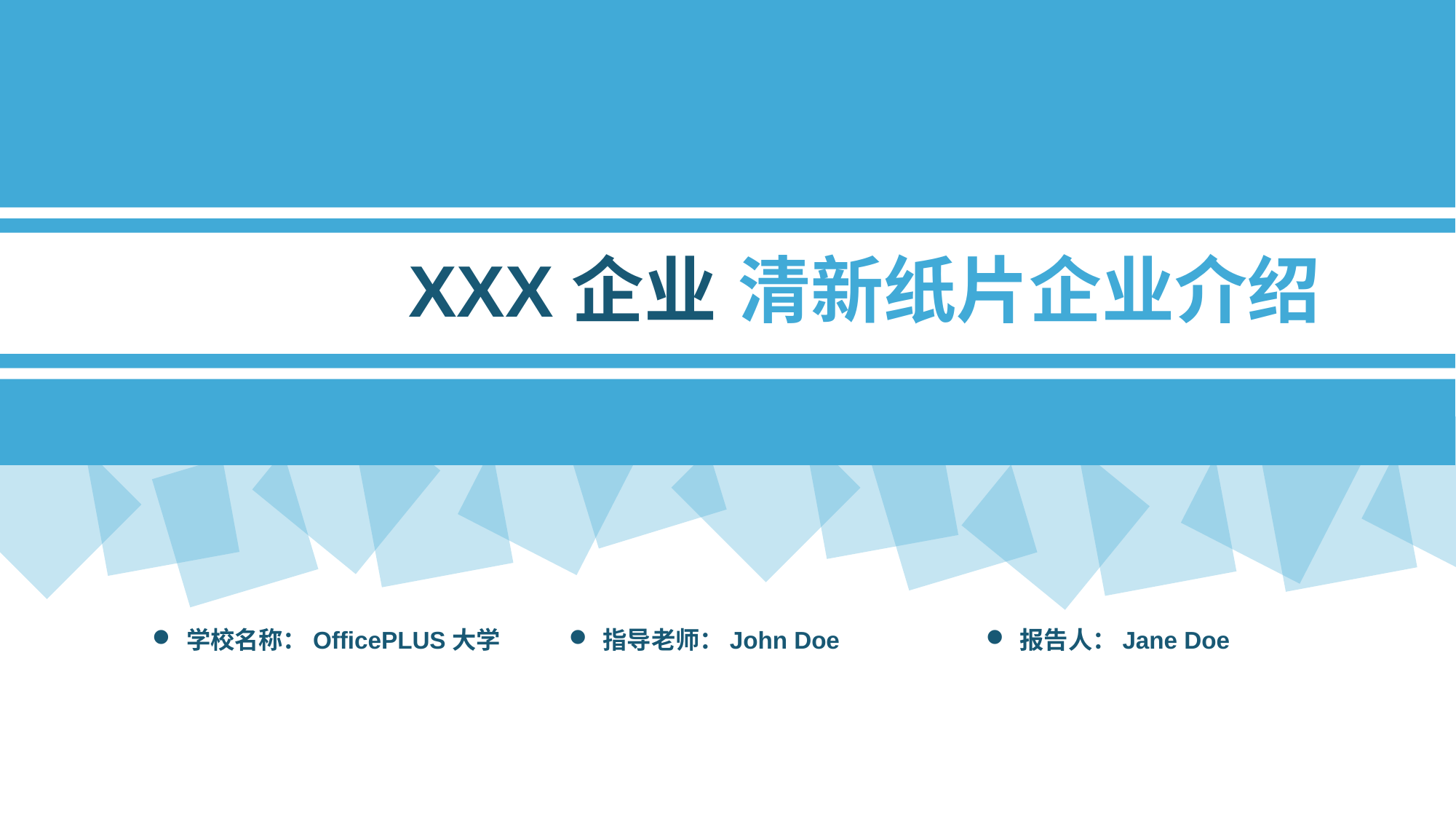

XXX企业
清新纸片企业介绍
学校名称：OfficePLUS大学
指导老师：John Doe
报告人：Jane Doe